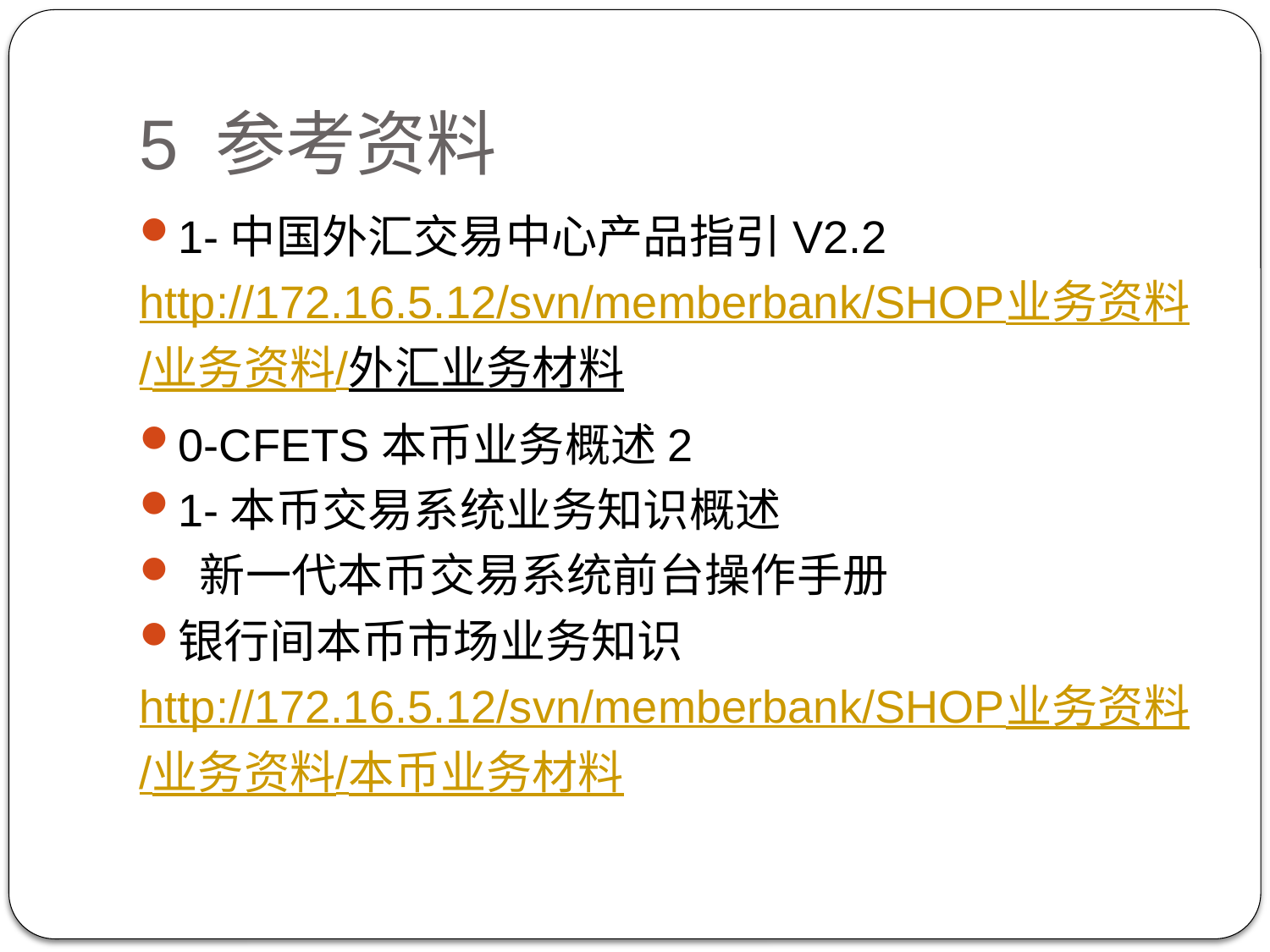

# 5 参考资料
1-中国外汇交易中心产品指引V2.2
http://172.16.5.12/svn/memberbank/SHOP业务资料/业务资料/外汇业务材料
0-CFETS本币业务概述2
1-本币交易系统业务知识概述
 新一代本币交易系统前台操作手册
银行间本币市场业务知识
http://172.16.5.12/svn/memberbank/SHOP业务资料/业务资料/本币业务材料